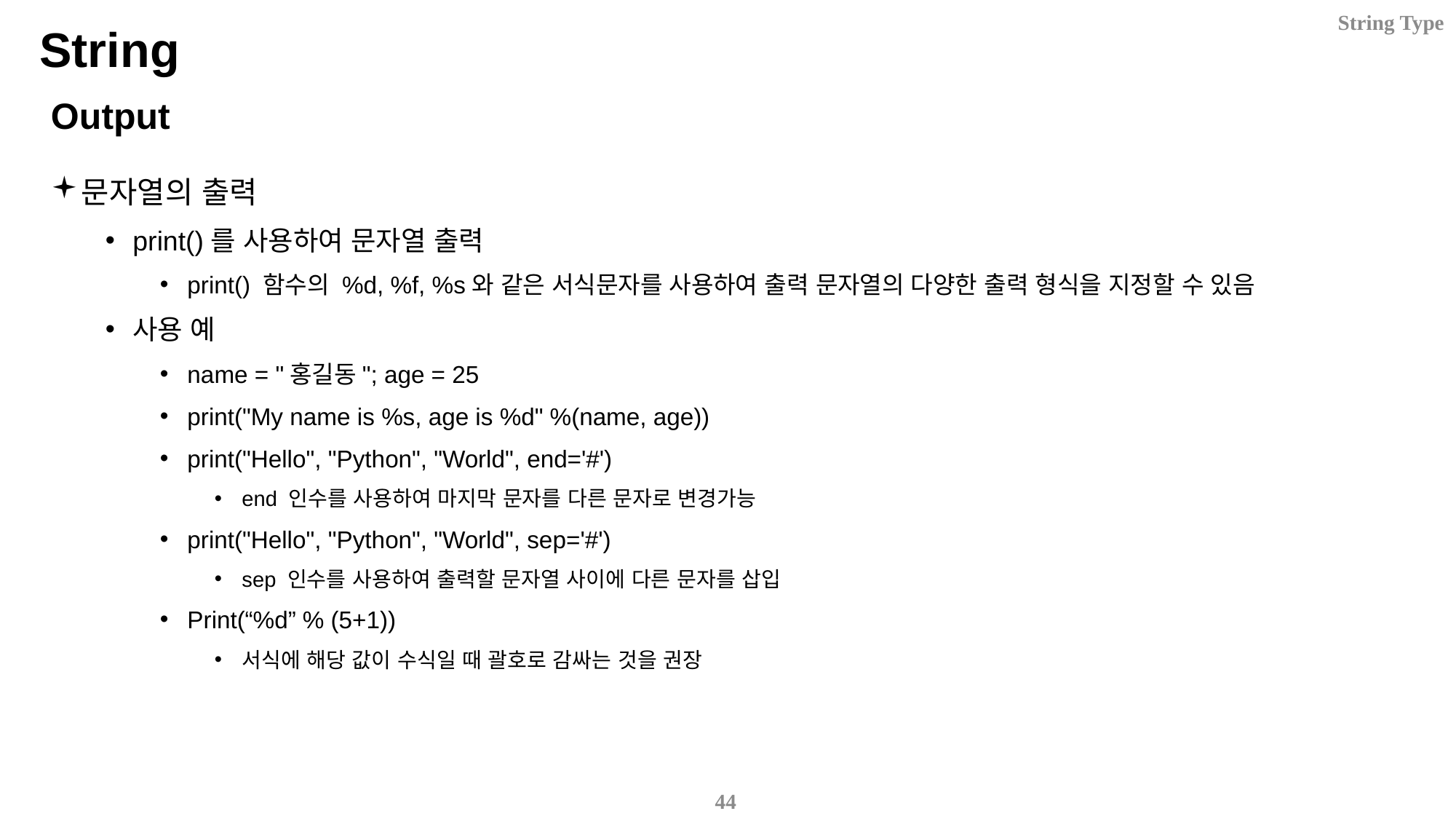

String Type
# String
Output
문자열의 출력
print()를 사용하여 문자열 출력
print() 함수의 %d, %f, %s와 같은 서식문자를 사용하여 출력 문자열의 다양한 출력 형식을 지정할 수 있음
사용 예
name = "홍길동"; age = 25
print("My name is %s, age is %d" %(name, age))
print("Hello", "Python", "World", end='#')
end 인수를 사용하여 마지막 문자를 다른 문자로 변경가능
print("Hello", "Python", "World", sep='#')
sep 인수를 사용하여 출력할 문자열 사이에 다른 문자를 삽입
Print(“%d” % (5+1))
서식에 해당 값이 수식일 때 괄호로 감싸는 것을 권장
44